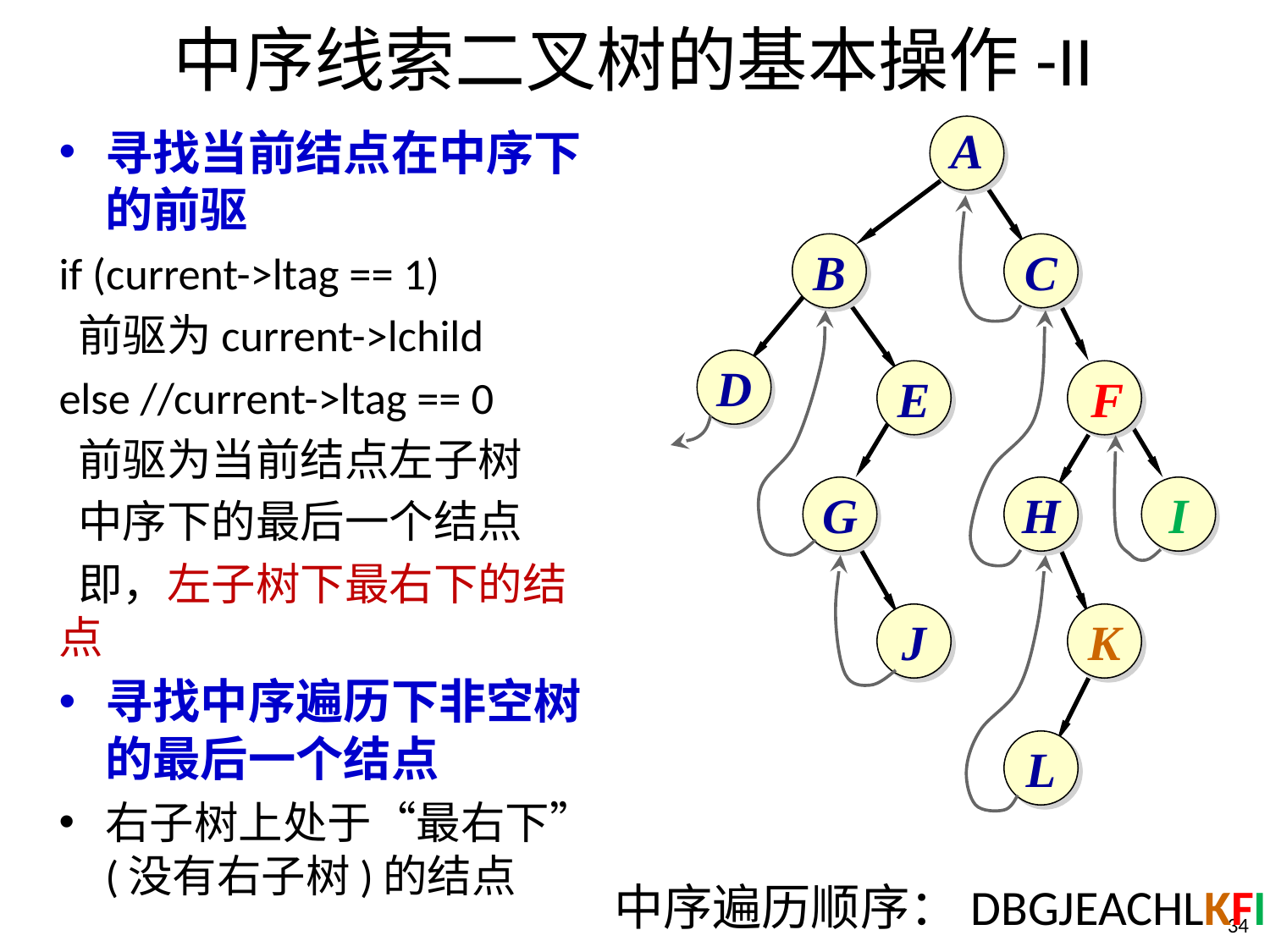

# 中序线索二叉树的基本操作-II
寻找当前结点在中序下的前驱
if (current->ltag == 1)
 前驱为current->lchild
else //current->ltag == 0
 前驱为当前结点左子树
 中序下的最后一个结点
 即，左子树下最右下的结点
寻找中序遍历下非空树的最后一个结点
右子树上处于“最右下”(没有右子树)的结点

A

B
C

D
E
F

G
H
I

J
K

L
中序遍历顺序：DBGJEACHLKFI
34